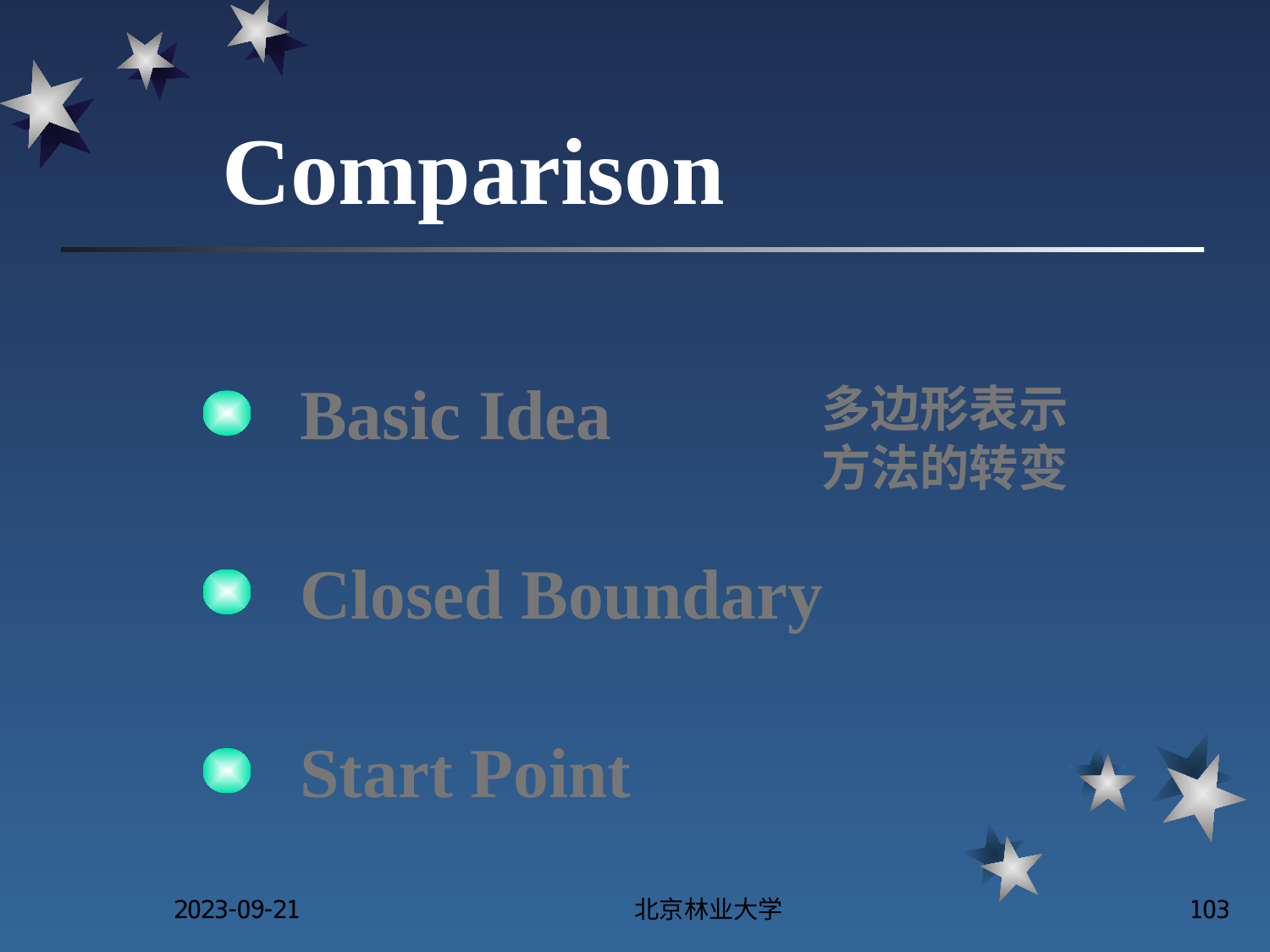

# Comparison
Basic Idea
多边形表示方法的转变

Closed Boundary

Start Point

2023-09-21
北京林业大学
103